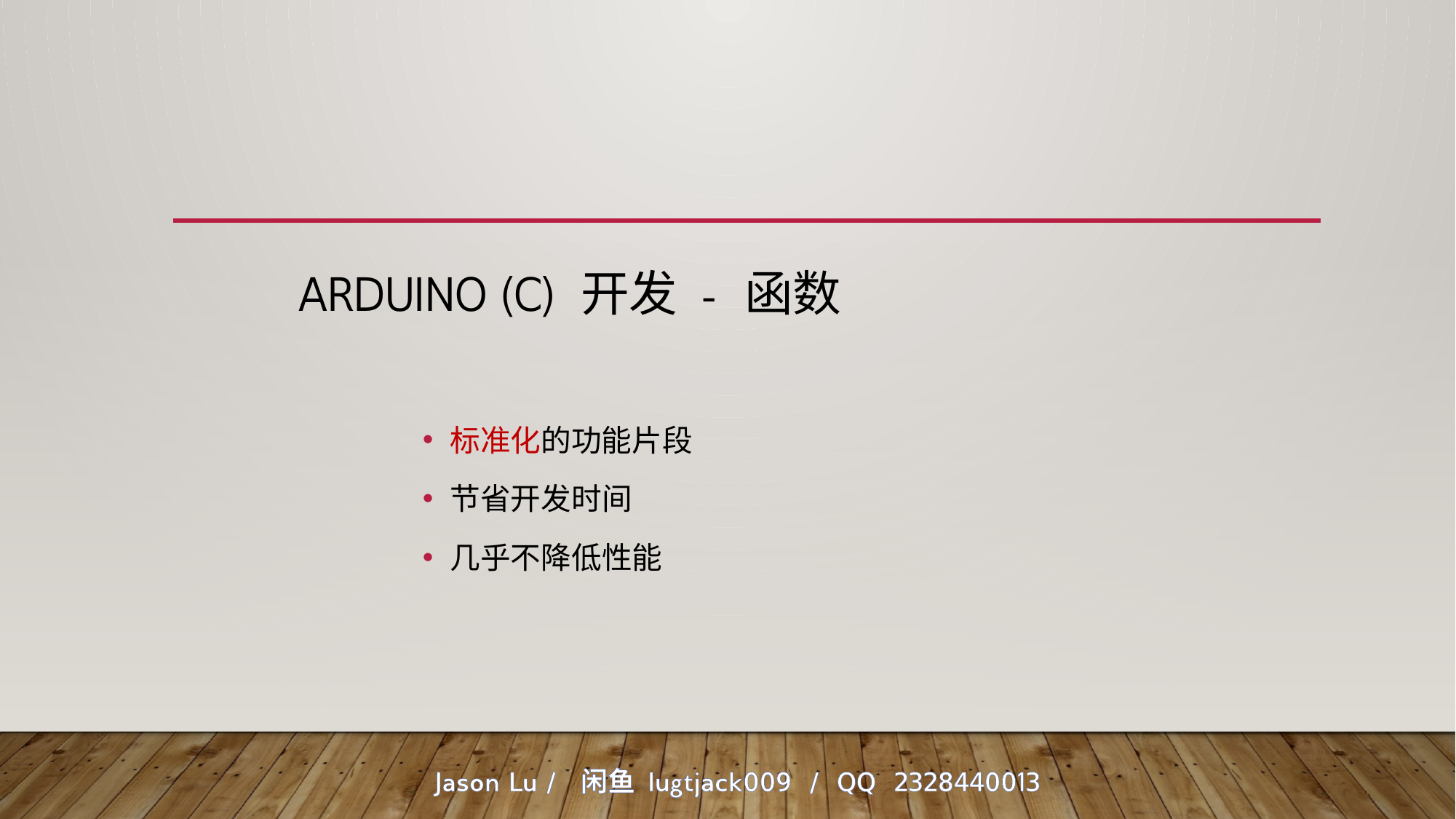

# Arduino (C) 开发 - 函数
标准化的功能片段
节省开发时间
几乎不降低性能